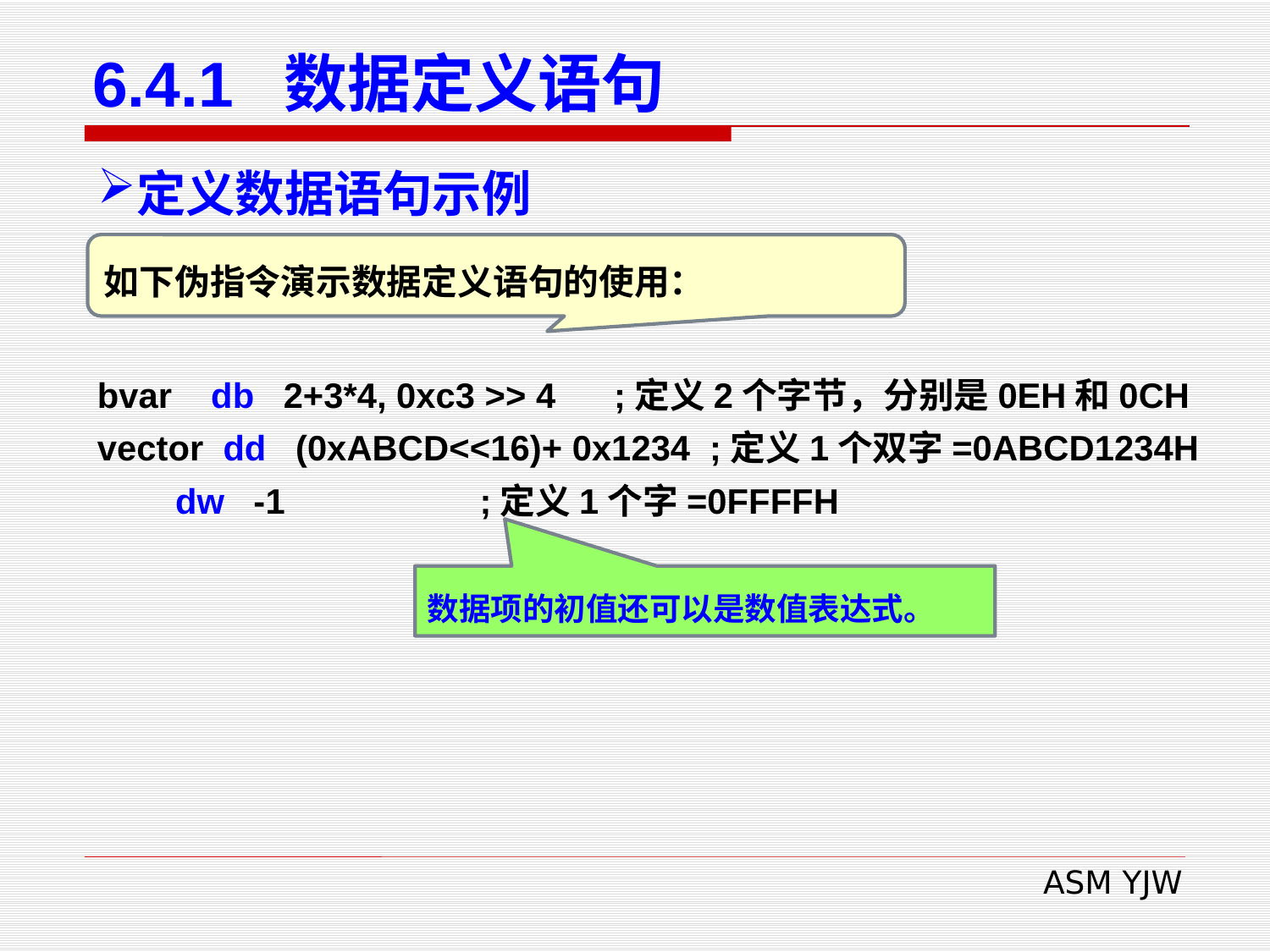

# 6.4.1  数据定义语句
定义数据语句示例

如下伪指令演示数据定义语句的使用：
bvar    db   2+3*4, 0xc3 >> 4      ;定义2个字节，分别是0EH和0CH
vector  dd   (0xABCD<<16)+ 0x1234  ;定义1个双字=0ABCD1234H
        dw   -1                    ;定义1个字=0FFFFH
数据项的初值还可以是数值表达式。